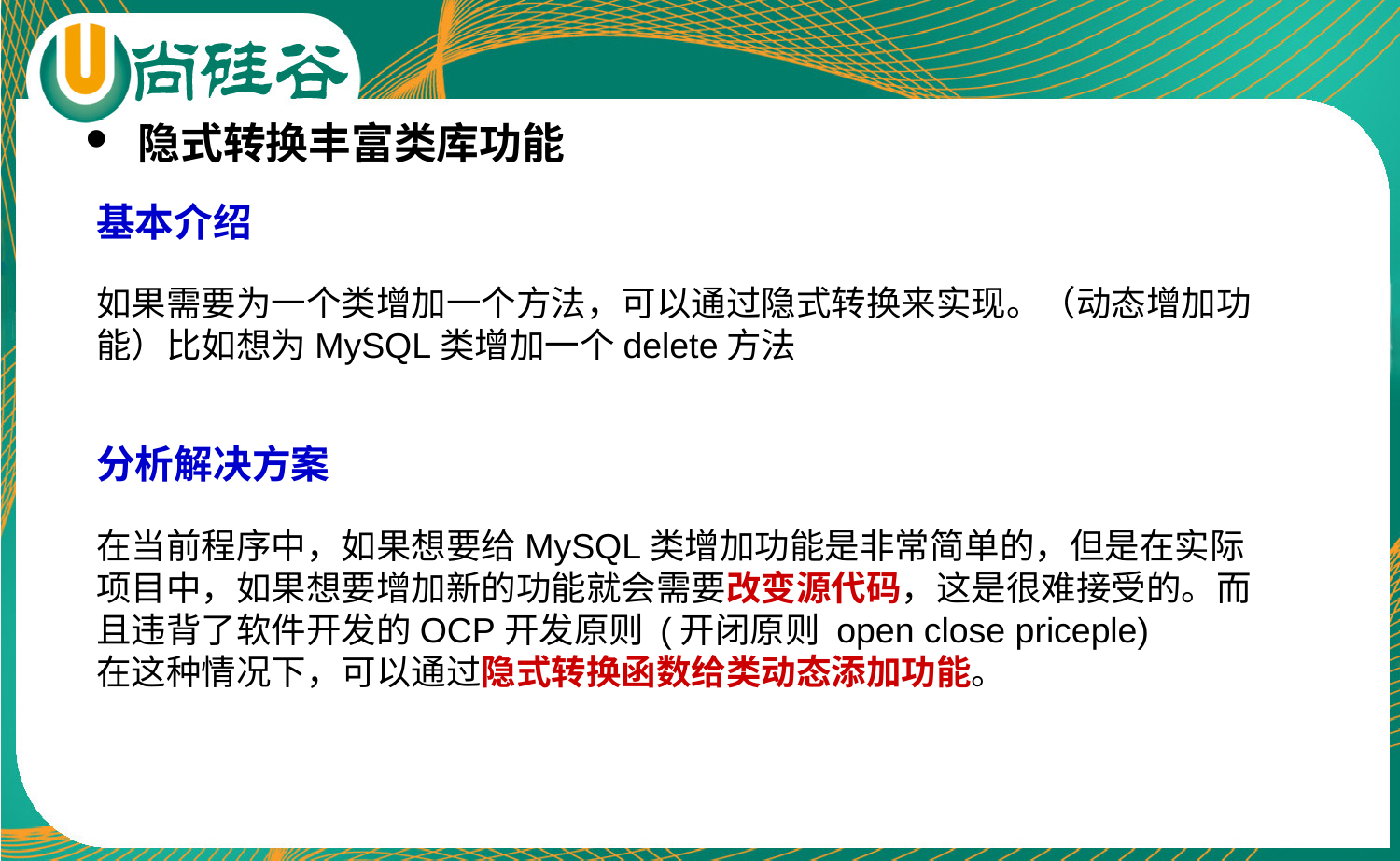

隐式转换丰富类库功能

基本介绍

如果需要为一个类增加一个方法，可以通过隐式转换来实现。（动态增加功能）比如想为MySQL类增加一个delete方法

分析解决方案

在当前程序中，如果想要给MySQL类增加功能是非常简单的，但是在实际项目中，如果想要增加新的功能就会需要改变源代码，这是很难接受的。而且违背了软件开发的OCP开发原则 (开闭原则 open close priceple)
在这种情况下，可以通过隐式转换函数给类动态添加功能。